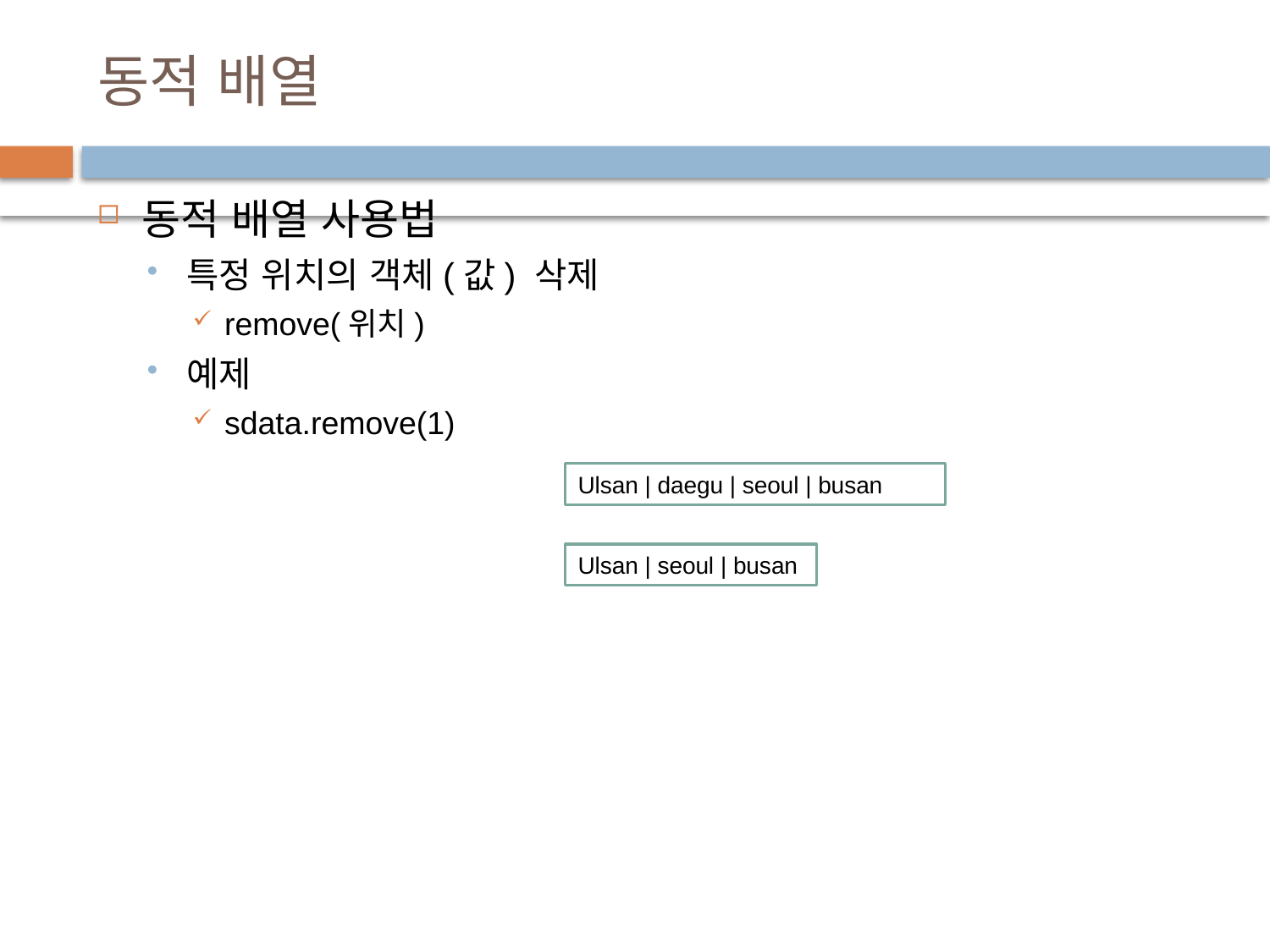

# 동적 배열
동적 배열 사용법
특정 위치의 객체(값) 삭제
remove(위치)
예제
sdata.remove(1)
Ulsan | daegu | seoul | busan
Ulsan | seoul | busan